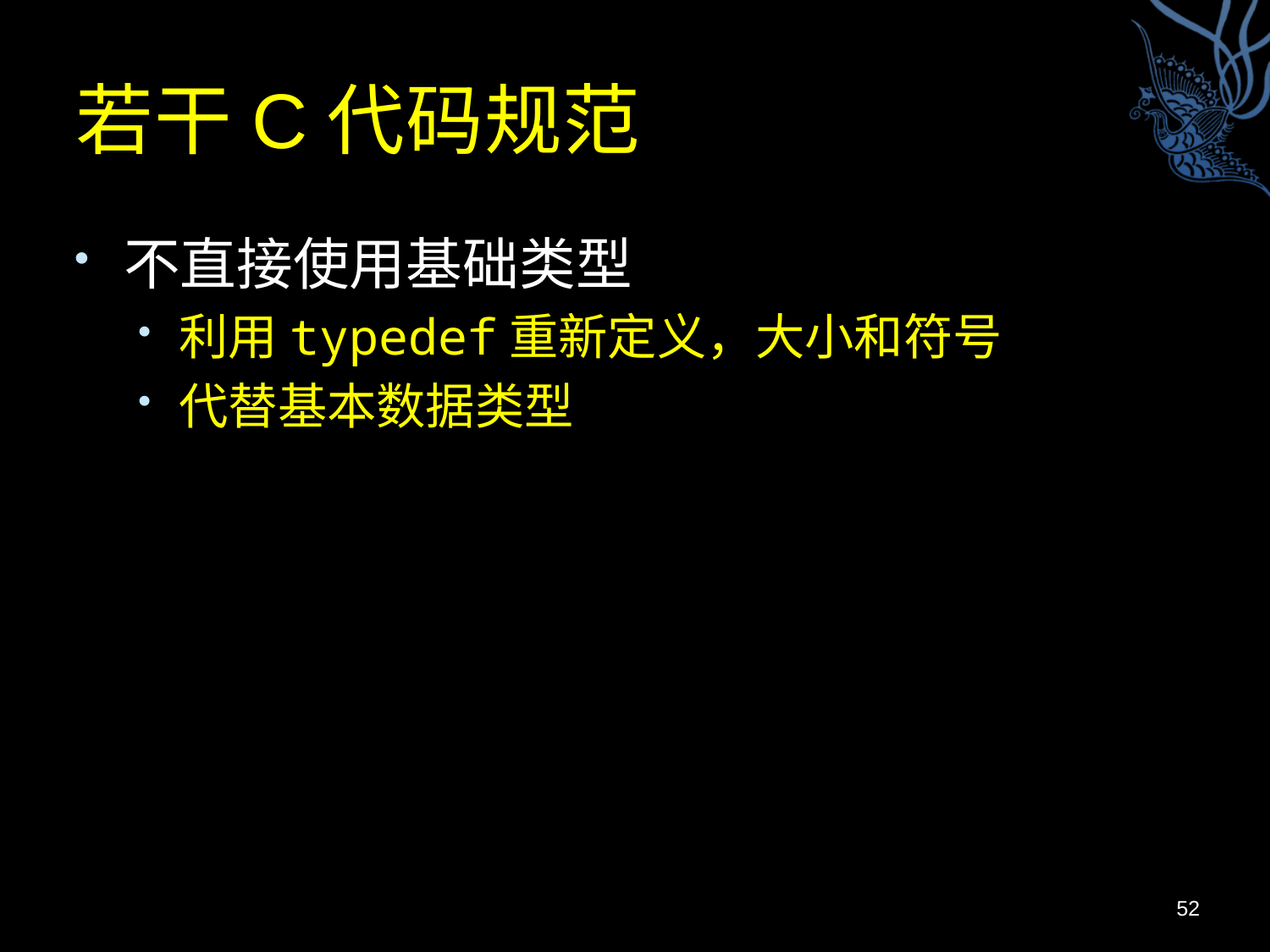

# 若干C代码规范
不直接使用基础类型
利用typedef重新定义，大小和符号
代替基本数据类型
52